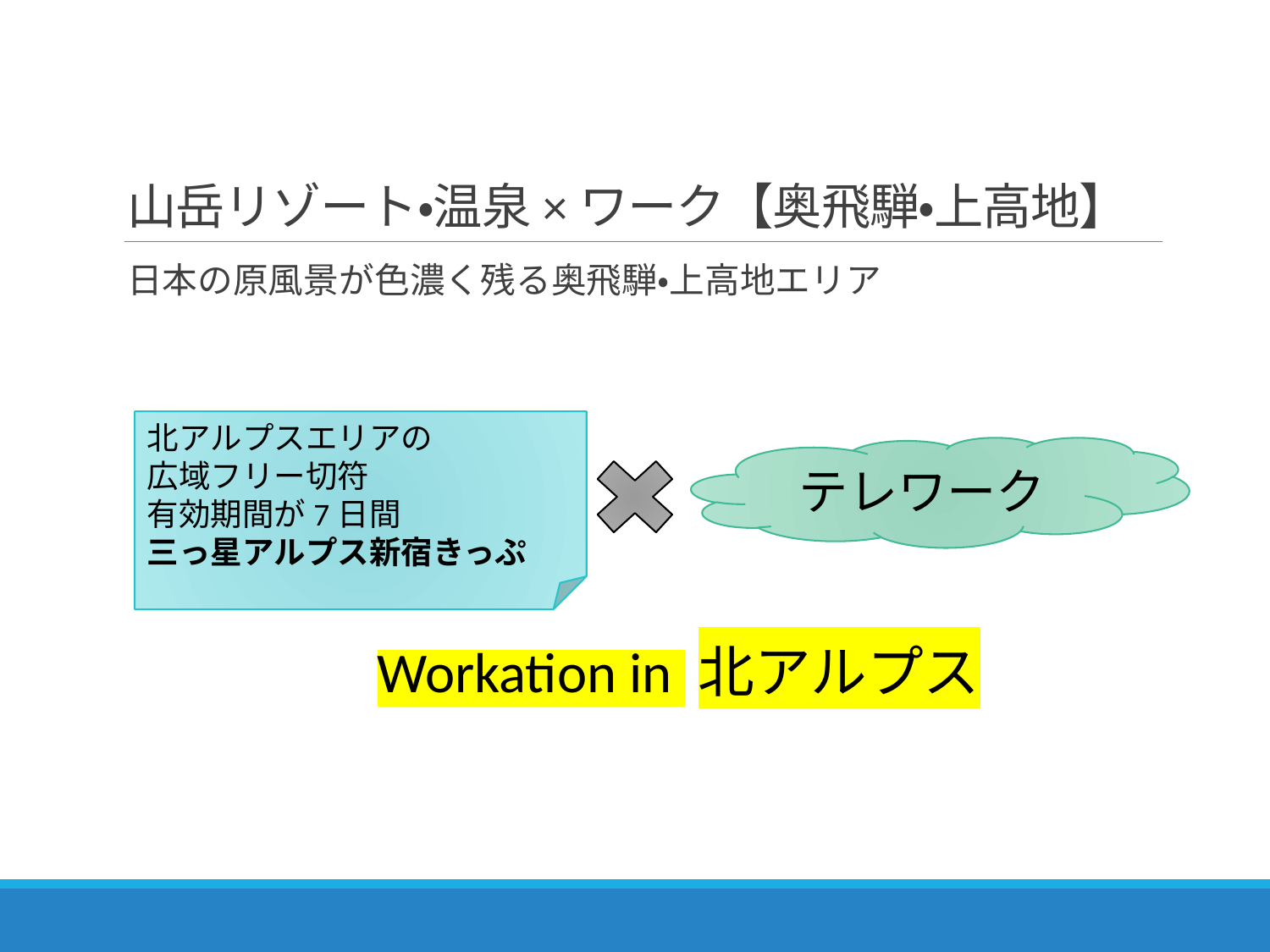

# 山岳リゾート・温泉×ワーク【奥飛騨・上高地】
日本の原風景が色濃く残る奥飛騨・上高地エリア
北アルプスエリアの
広域フリー切符
有効期間が7日間
三っ星アルプス新宿きっぷ
テレワーク

Workation in 北アルプス